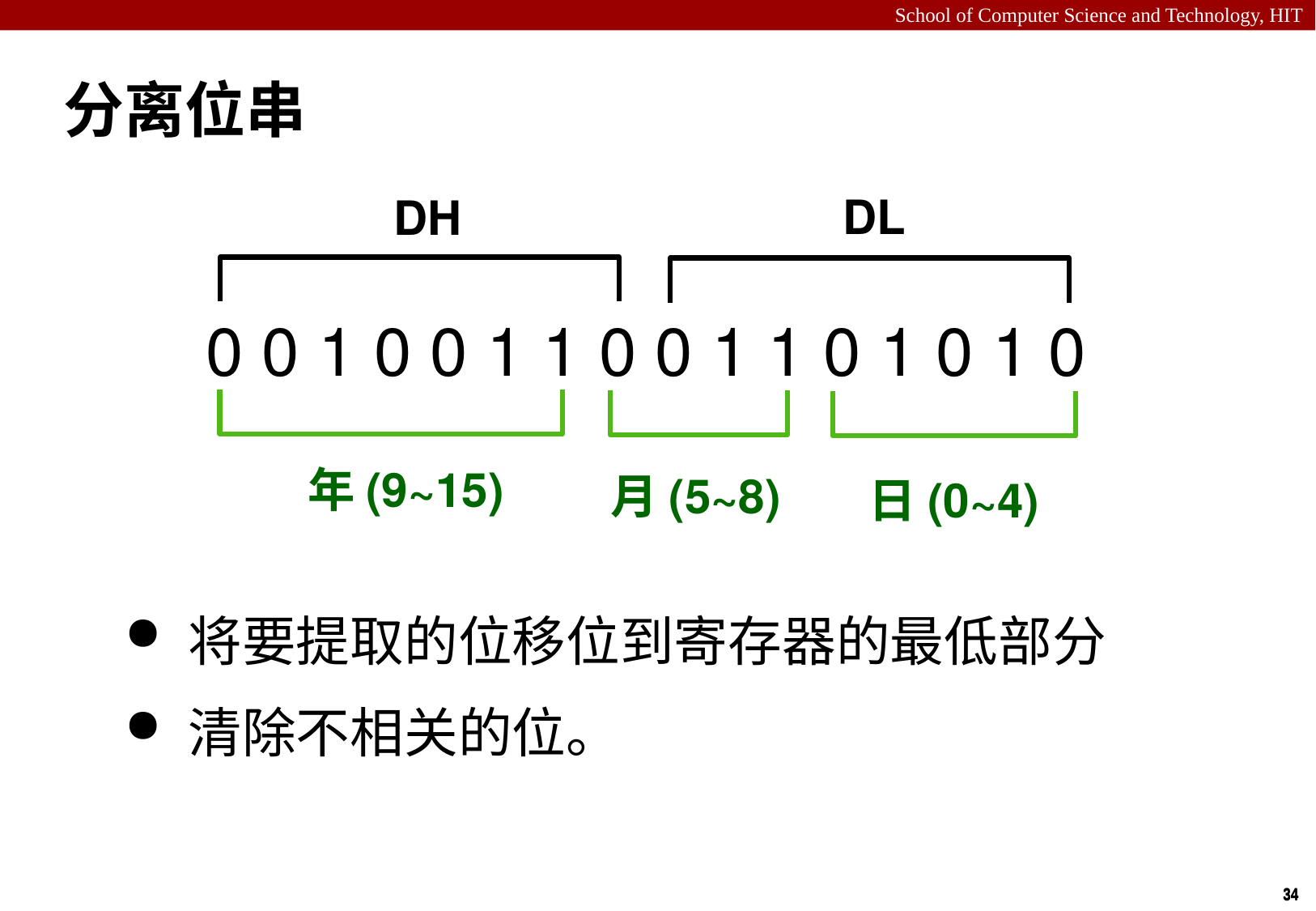

# 分离位串

DL
DH

0 0 1 0 0 1 1 0 0 1 1 0 1 0 1 0

年(9~15)
月(5~8)
日(0~4)
将要提取的位移位到寄存器的最低部分
清除不相关的位。